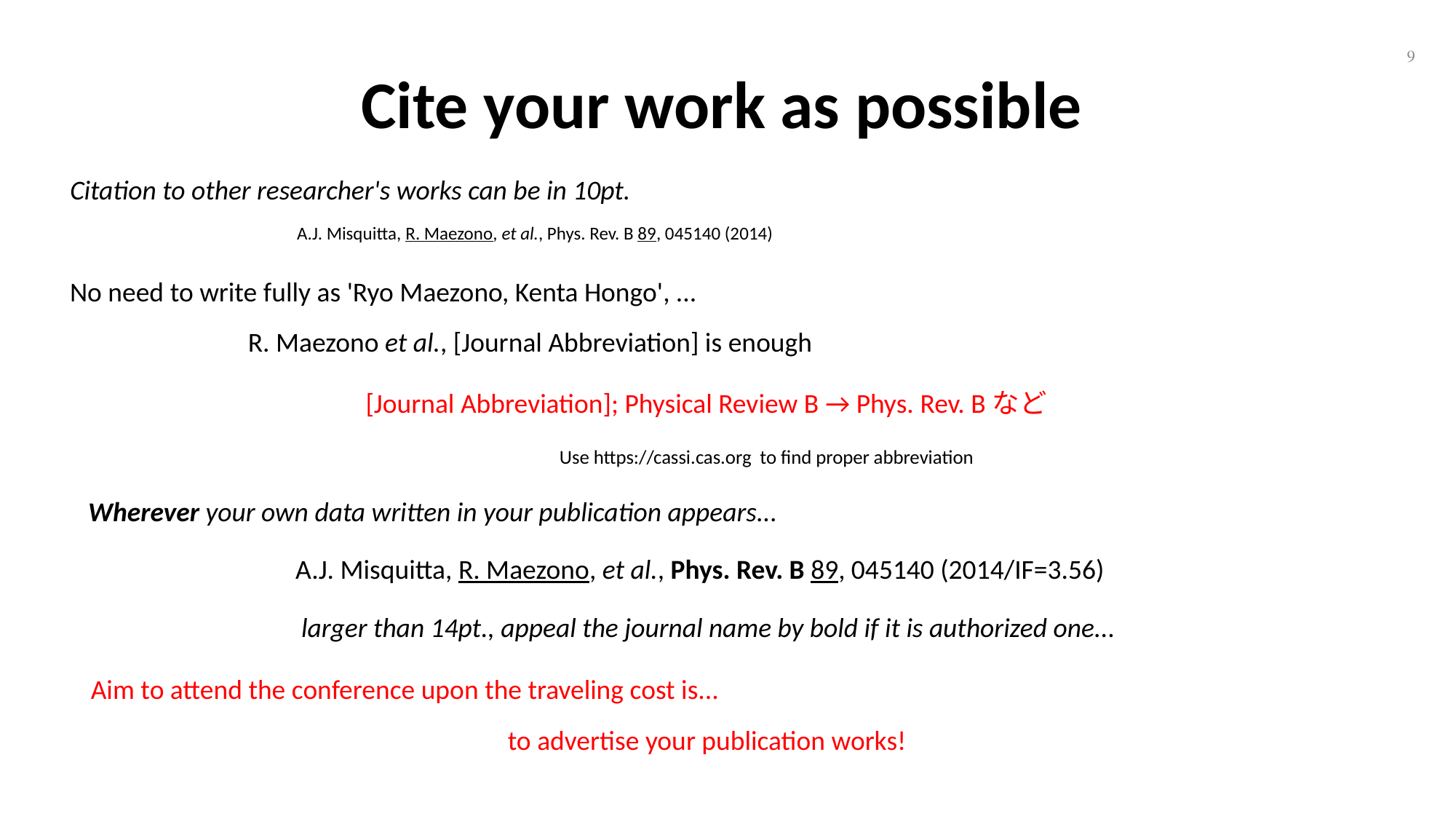

9
Cite your work as possible
Citation to other researcher's works can be in 10pt.
A.J. Misquitta, R. Maezono, et al., Phys. Rev. B 89, 045140 (2014)
No need to write fully as 'Ryo Maezono, Kenta Hongo', ...
R. Maezono et al., [Journal Abbreviation] is enough
[Journal Abbreviation]; Physical Review B → Phys. Rev. Bなど
Use https://cassi.cas.org  to find proper abbreviation
Wherever your own data written in your publication appears...
A.J. Misquitta, R. Maezono, et al., Phys. Rev. B 89, 045140 (2014/IF=3.56)
larger than 14pt., appeal the journal name by bold if it is authorized one...
Aim to attend the conference upon the traveling cost is...
to advertise your publication works!